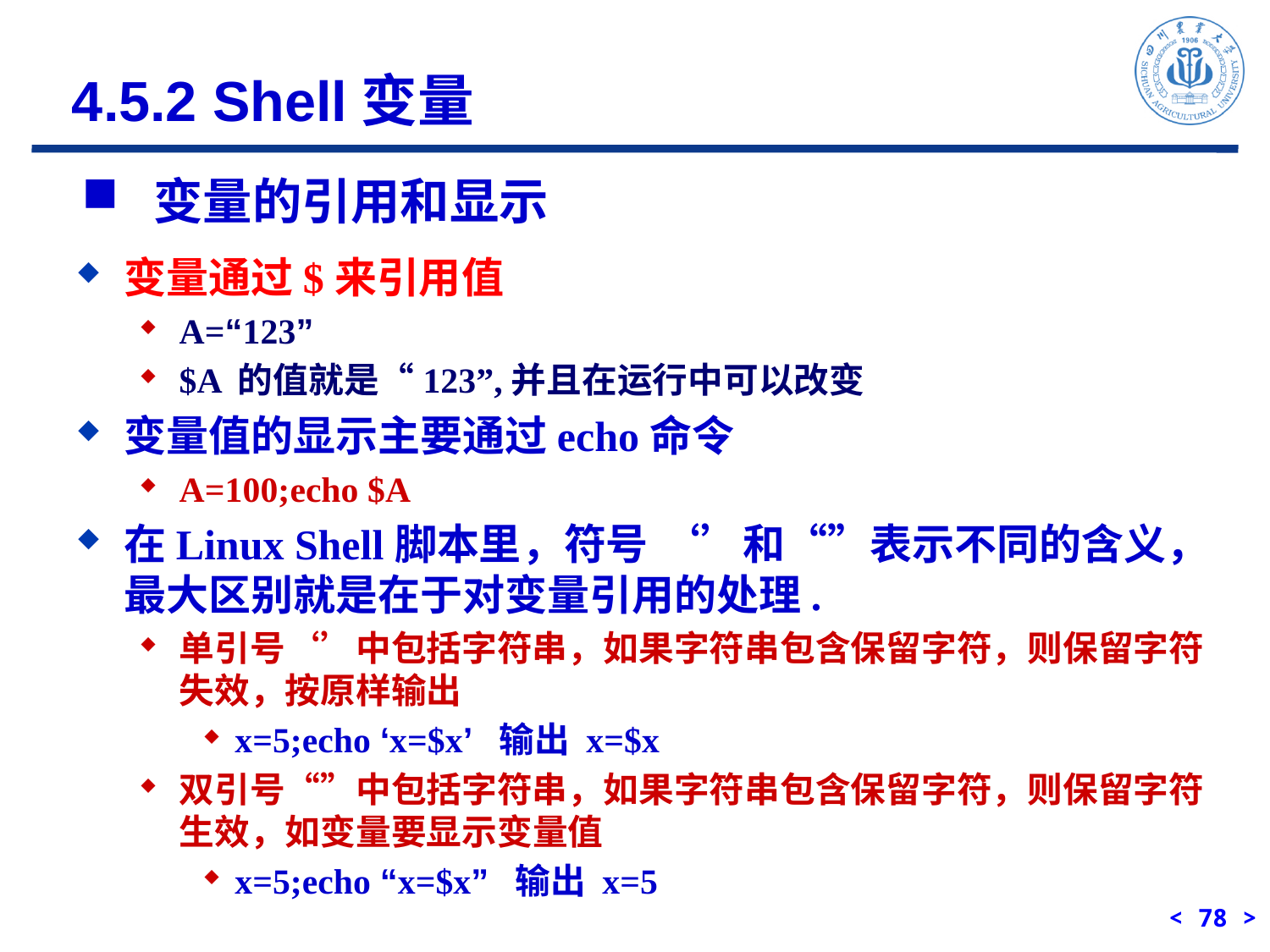

4.5.2 Shell变量
  变量的引用和显示
变量通过$来引用值
A=“123”
$A 的值就是“123”,并且在运行中可以改变
变量值的显示主要通过echo命令
A=100;echo $A
在Linux Shell脚本里，符号 ‘’和“”表示不同的含义，最大区别就是在于对变量引用的处理.
单引号‘’中包括字符串，如果字符串包含保留字符，则保留字符失效，按原样输出
x=5;echo ‘x=$x’  输出 x=$x
双引号“”中包括字符串，如果字符串包含保留字符，则保留字符生效，如变量要显示变量值
x=5;echo “x=$x”  输出 x=5